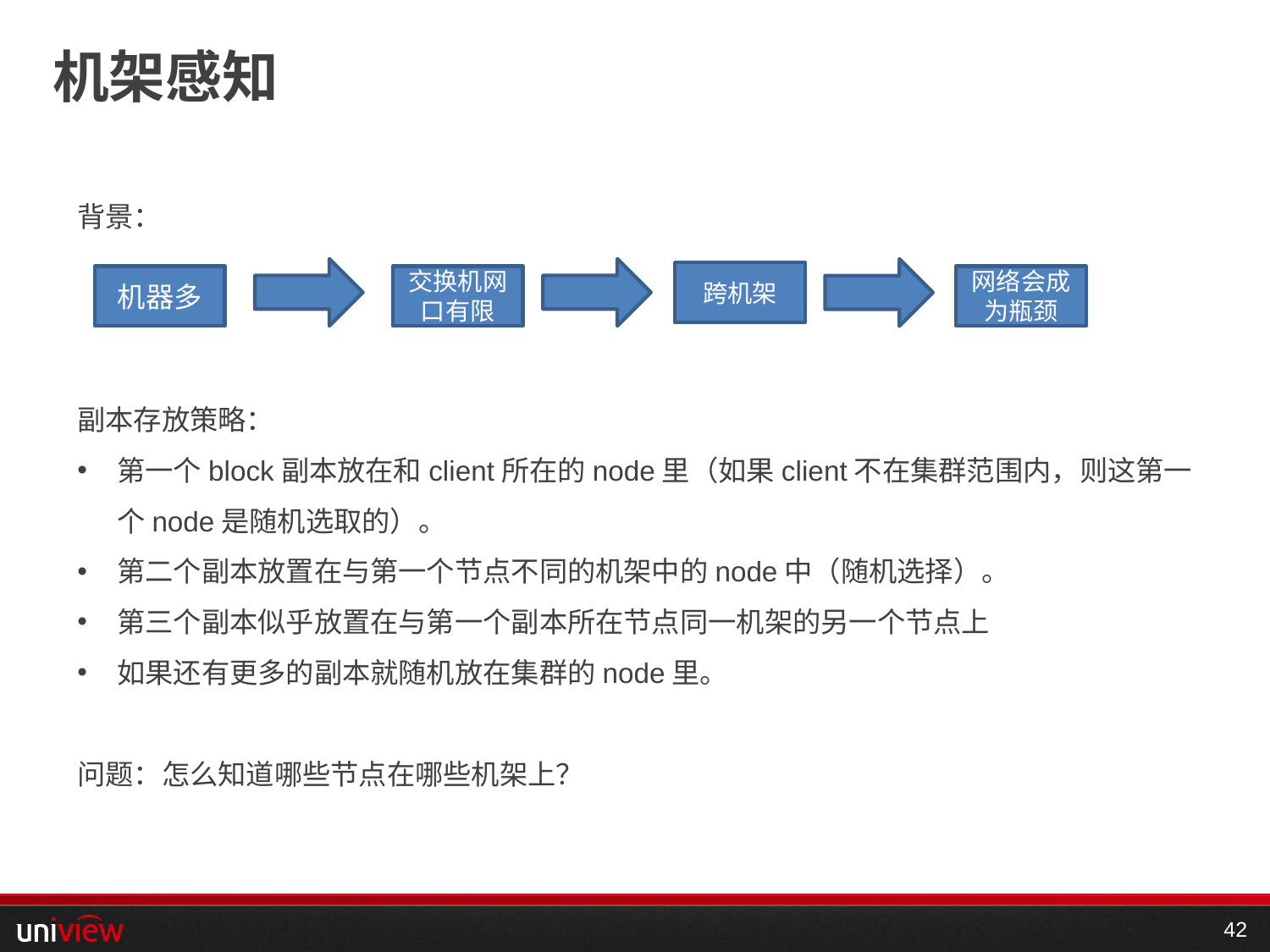

# 机架感知
背景：

副本存放策略：
第一个block副本放在和client所在的node里（如果client不在集群范围内，则这第一个node是随机选取的）。
第二个副本放置在与第一个节点不同的机架中的node中（随机选择）。
第三个副本似乎放置在与第一个副本所在节点同一机架的另一个节点上
如果还有更多的副本就随机放在集群的node里。

问题：怎么知道哪些节点在哪些机架上？

跨机架
机器多
交换机网口有限
网络会成为瓶颈